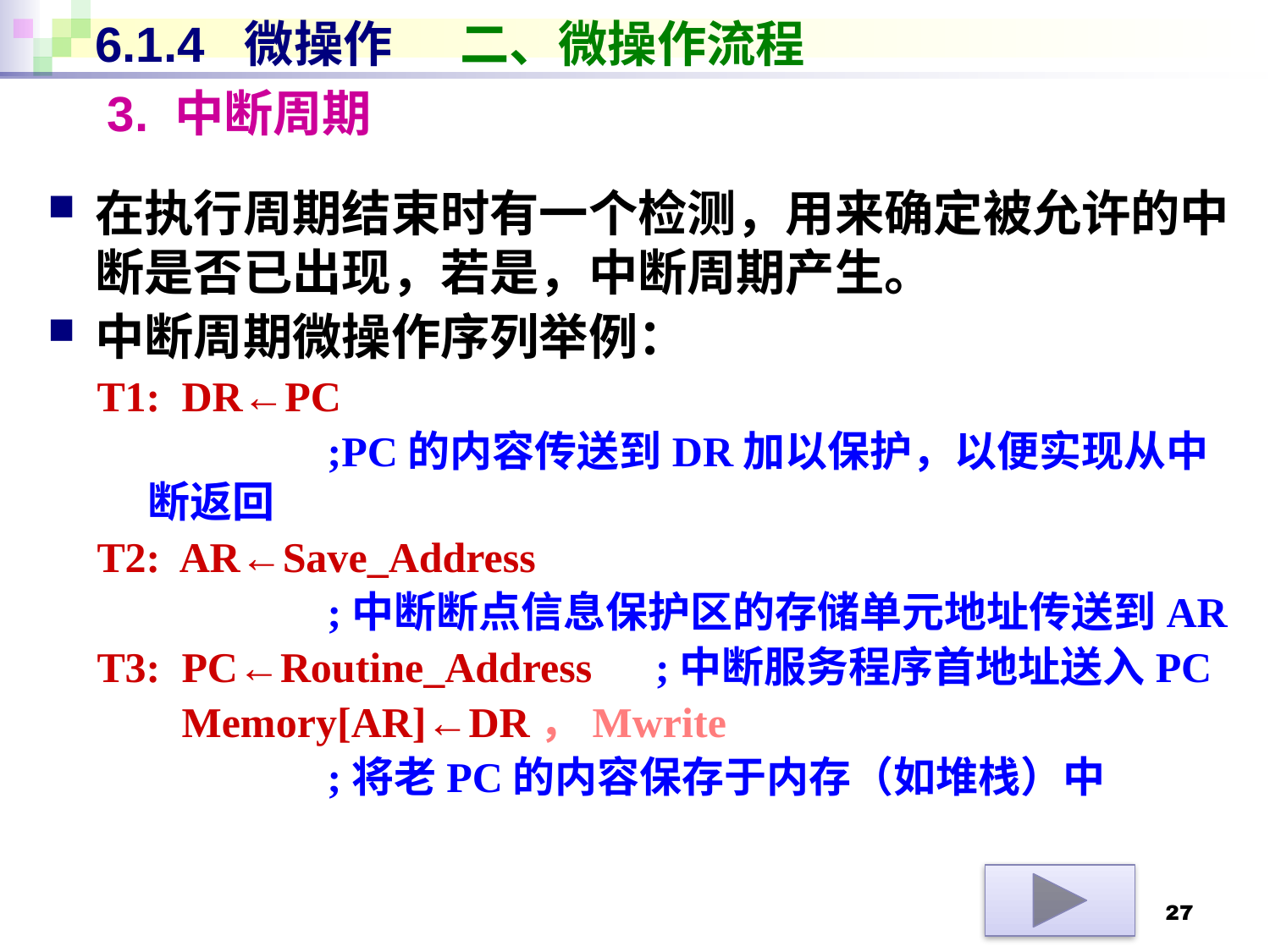

# 6.1.4  微操作      二、微操作流程
3. 中断周期
在执行周期结束时有一个检测，用来确定被允许的中断是否已出现，若是，中断周期产生。
中断周期微操作序列举例：
T1:  DR←PC
		     ;PC的内容传送到DR加以保护，以便实现从中断返回
T2:  AR←Save_Address
		     ;中断断点信息保护区的存储单元地址传送到AR
T3:  PC←Routine_Address	;中断服务程序首地址送入PC
T3:  Memory[AR]←DR，Mwrite
		     ;将老PC的内容保存于内存（如堆栈）中

27